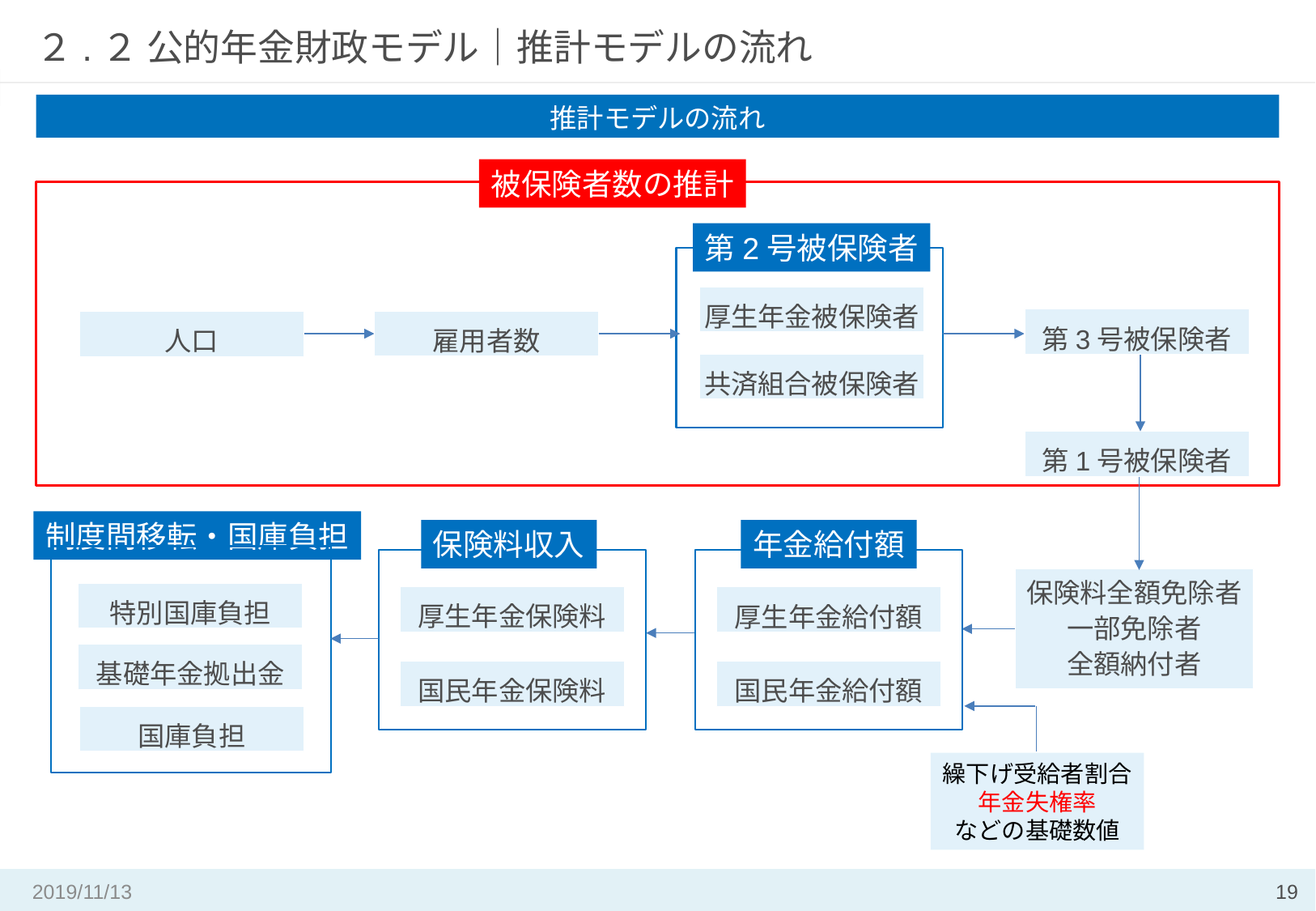

# ２.２ 公的年金財政モデル｜推計モデルの流れ
推計モデルの流れ
被保険者数の推計

第2号被保険者

厚生年金被保険者
共済組合被保険者
第3号被保険者
雇用者数
人口
第1号被保険者
制度間移転・国庫負担
保険料収入

厚生年金保険料
国民年金保険料
年金給付額

厚生年金給付額
国民年金給付額

保険料全額免除者
一部免除者
全額納付者
特別国庫負担
基礎年金拠出金
国庫負担
繰下げ受給者割合
年金失権率
などの基礎数値

2019/11/13
19